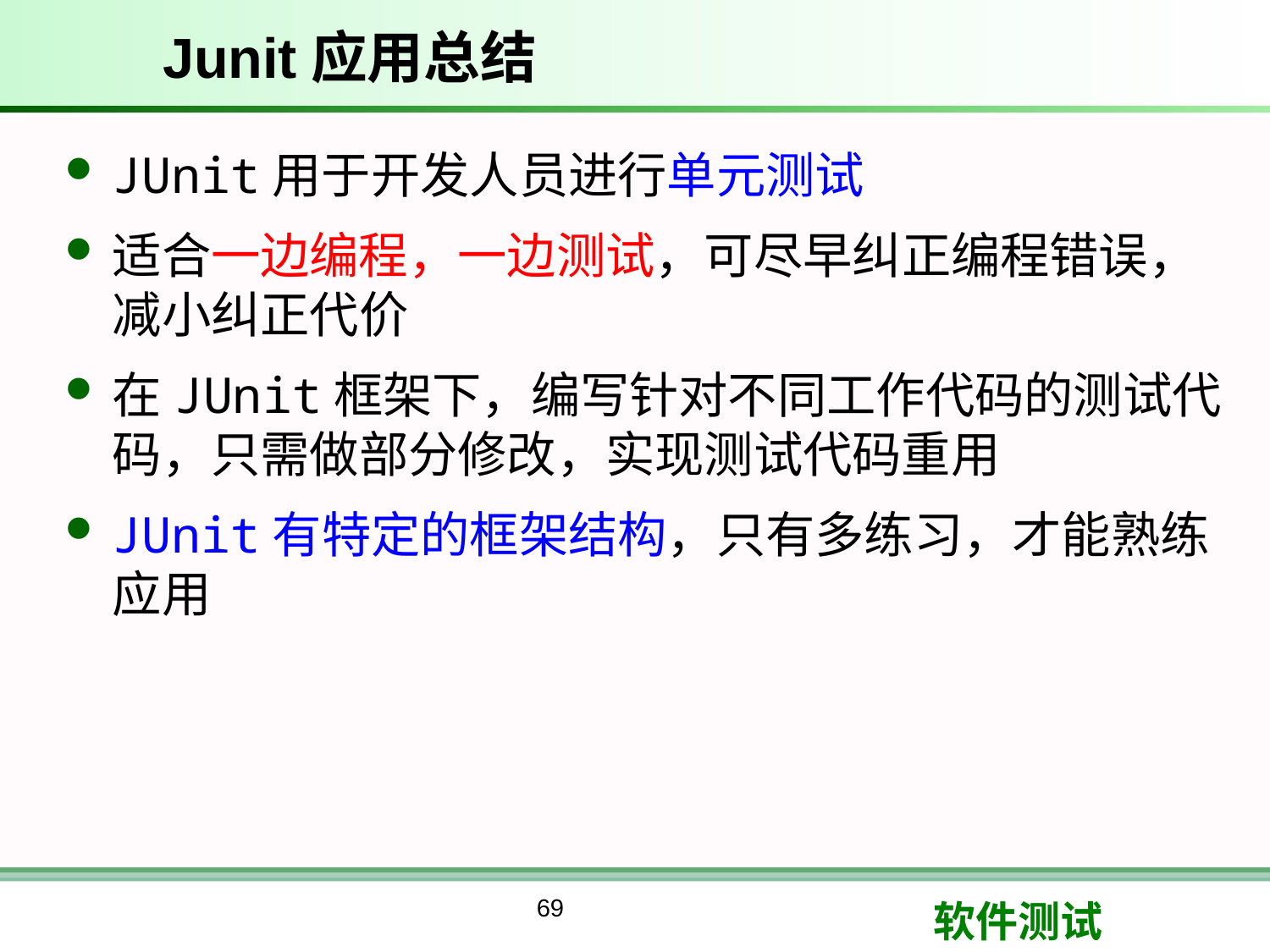

# Junit应用总结
JUnit用于开发人员进行单元测试
适合一边编程，一边测试，可尽早纠正编程错误，减小纠正代价
在JUnit框架下，编写针对不同工作代码的测试代码，只需做部分修改，实现测试代码重用
JUnit有特定的框架结构，只有多练习，才能熟练应用

69